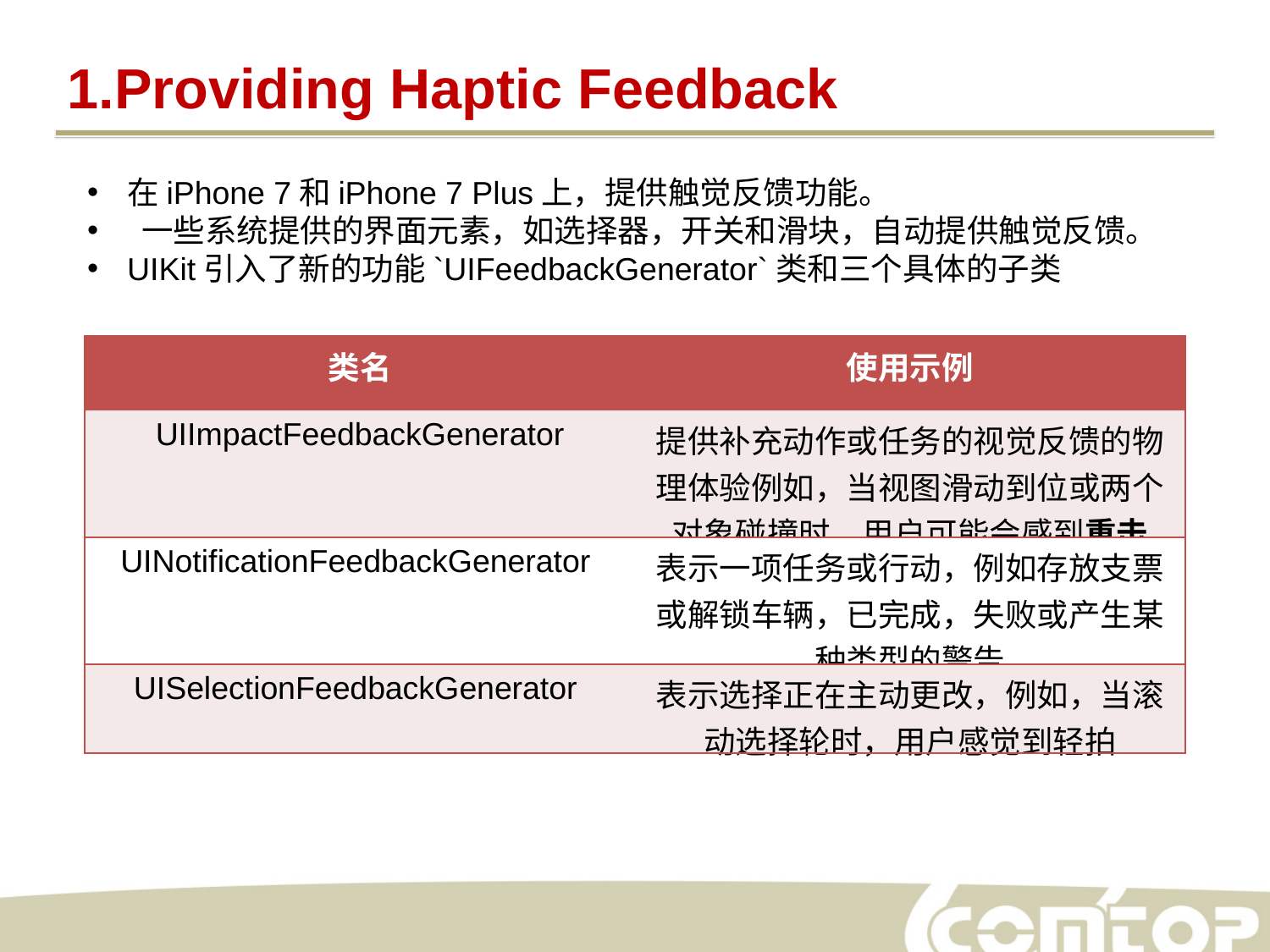

1.Providing Haptic Feedback

在iPhone 7和iPhone 7 Plus上，提供触觉反馈功能。
 一些系统提供的界面元素，如选择器，开关和滑块，自动提供触觉反馈。
UIKit引入了新的功能`UIFeedbackGenerator`类和三个具体的子类
| 类名 | 使用示例 |
| --- | --- |
| UIImpactFeedbackGenerator | 提供补充动作或任务的视觉反馈的物理体验例如，当视图滑动到位或两个对象碰撞时，用户可能会感到重击 |
| UINotificationFeedbackGenerator | 表示一项任务或行动，例如存放支票或解锁车辆，已完成，失败或产生某种类型的警告 |
| UISelectionFeedbackGenerator | 表示选择正在主动更改，例如，当滚动选择轮时，用户感觉到轻拍 |